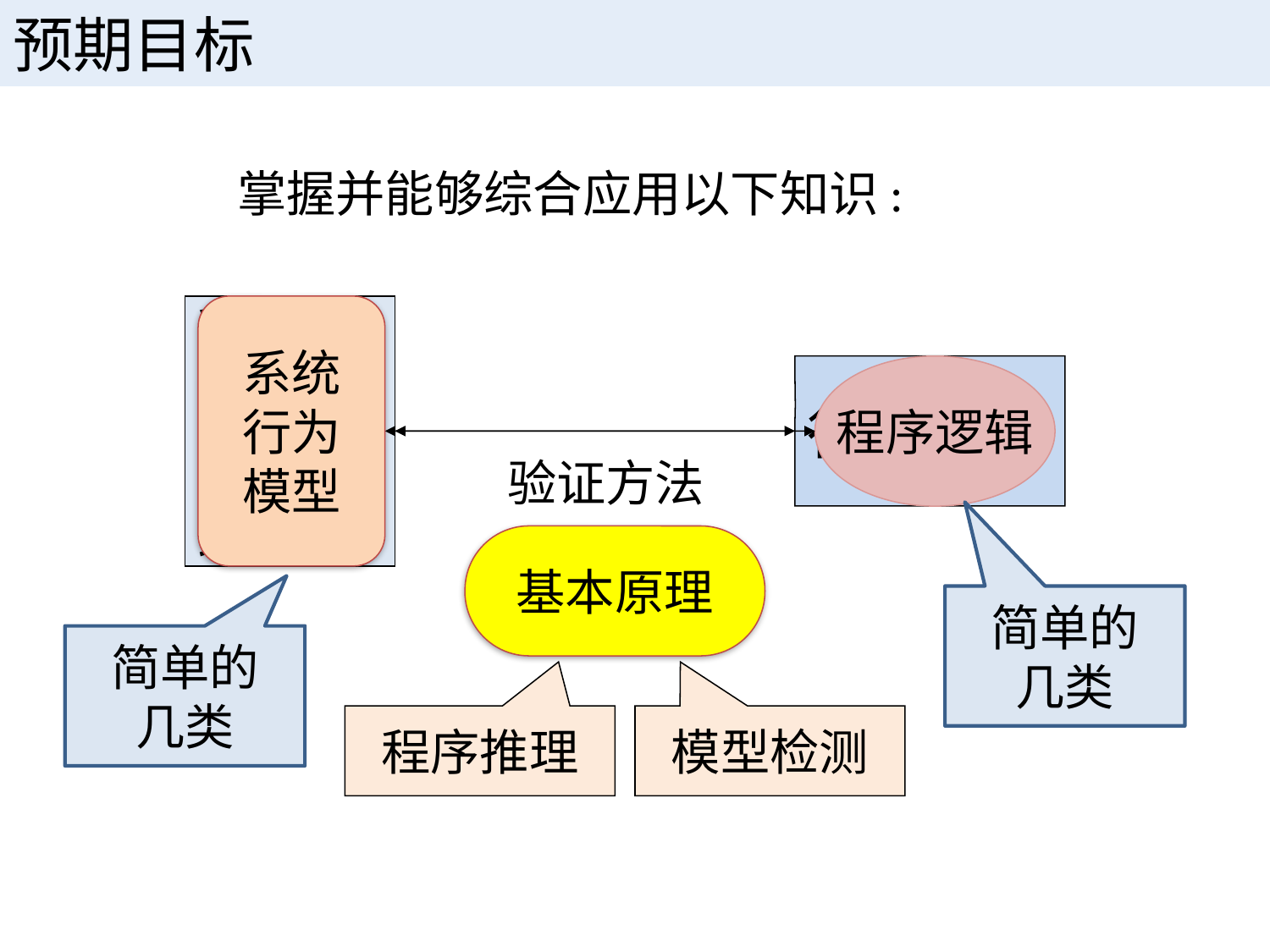

# 预期目标
掌握并能够综合应用以下知识:
程序与
软
件系
统

系统行为模型

行为规范
程序逻辑
验证方法
基本原理
简单的
几类
简单的
几类
程序推理
模型检测